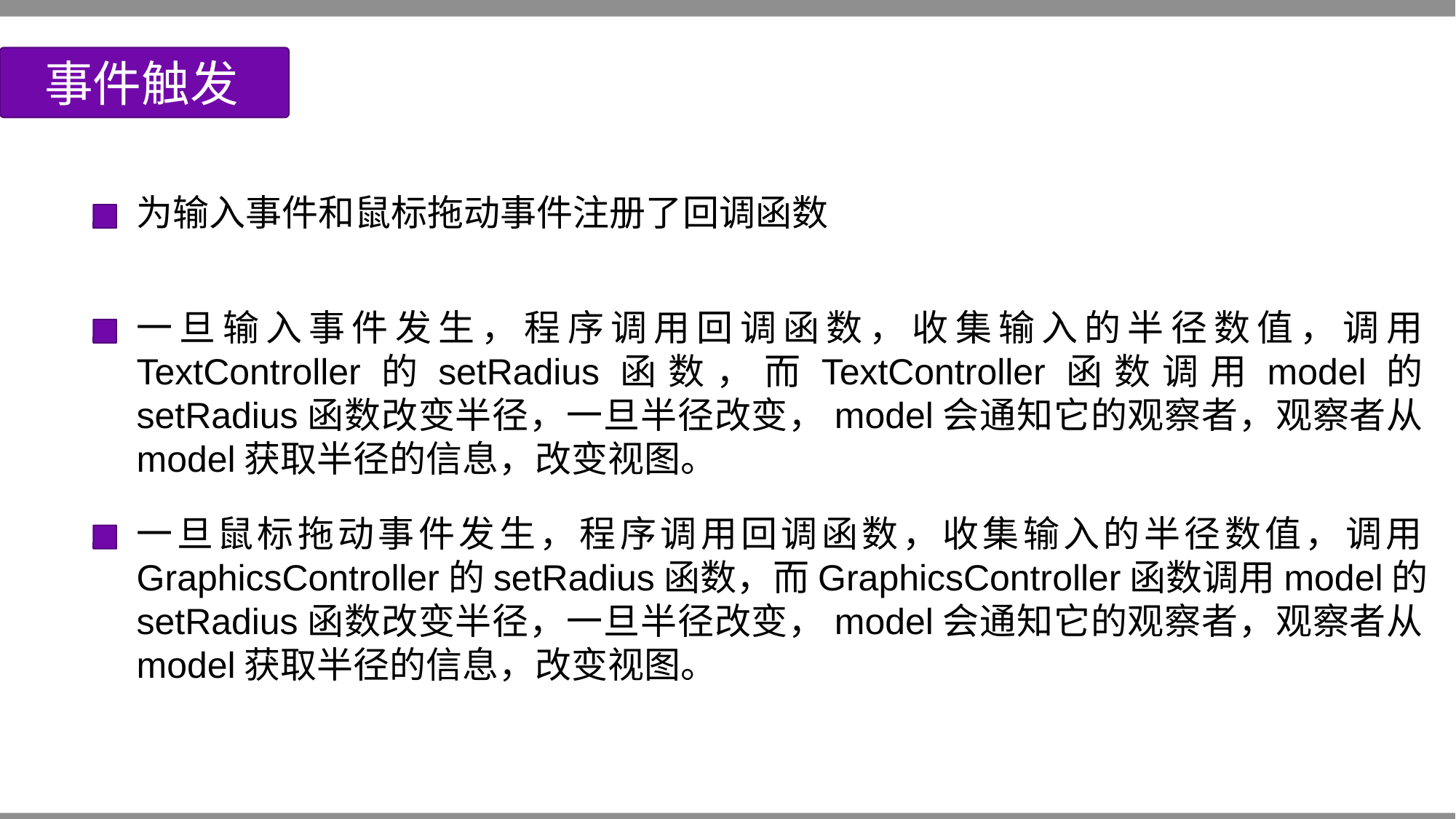

事件触发
为输入事件和鼠标拖动事件注册了回调函数

一旦输入事件发生，程序调用回调函数，收集输入的半径数值，调用TextController的setRadius函数，而TextController函数调用model的setRadius函数改变半径，一旦半径改变，model会通知它的观察者，观察者从model获取半径的信息，改变视图。

一旦鼠标拖动事件发生，程序调用回调函数，收集输入的半径数值，调用GraphicsController的setRadius函数，而GraphicsController函数调用model的setRadius函数改变半径，一旦半径改变，model会通知它的观察者，观察者从model获取半径的信息，改变视图。